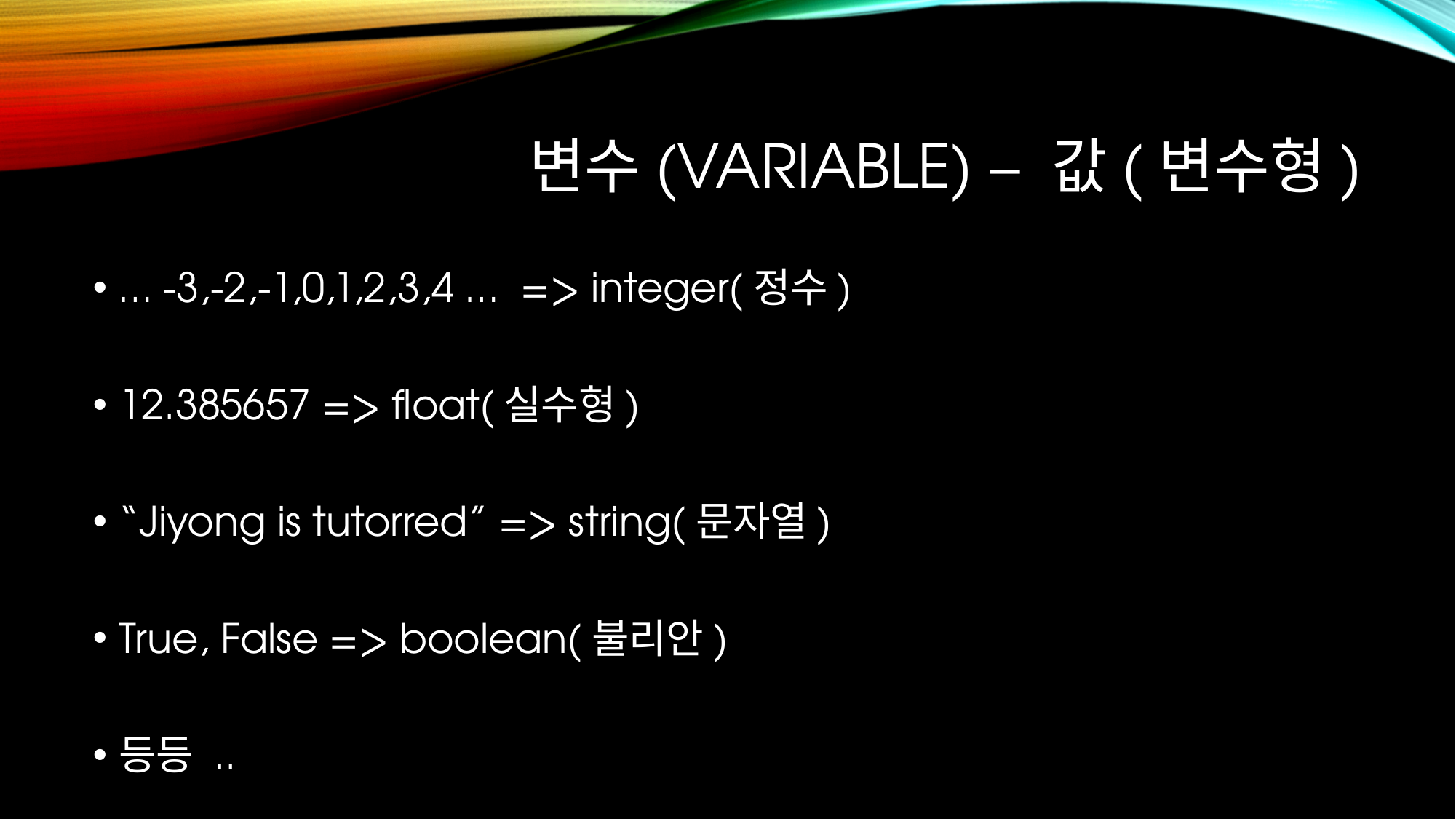

# 변수(variable) – 값(변수형)
… -3,-2,-1,0,1,2,3,4 …  => integer(정수)

12.385657 => float(실수형)

“Jiyong is tutorred” => string(문자열)

True, False => boolean(불리안)

등등 ..